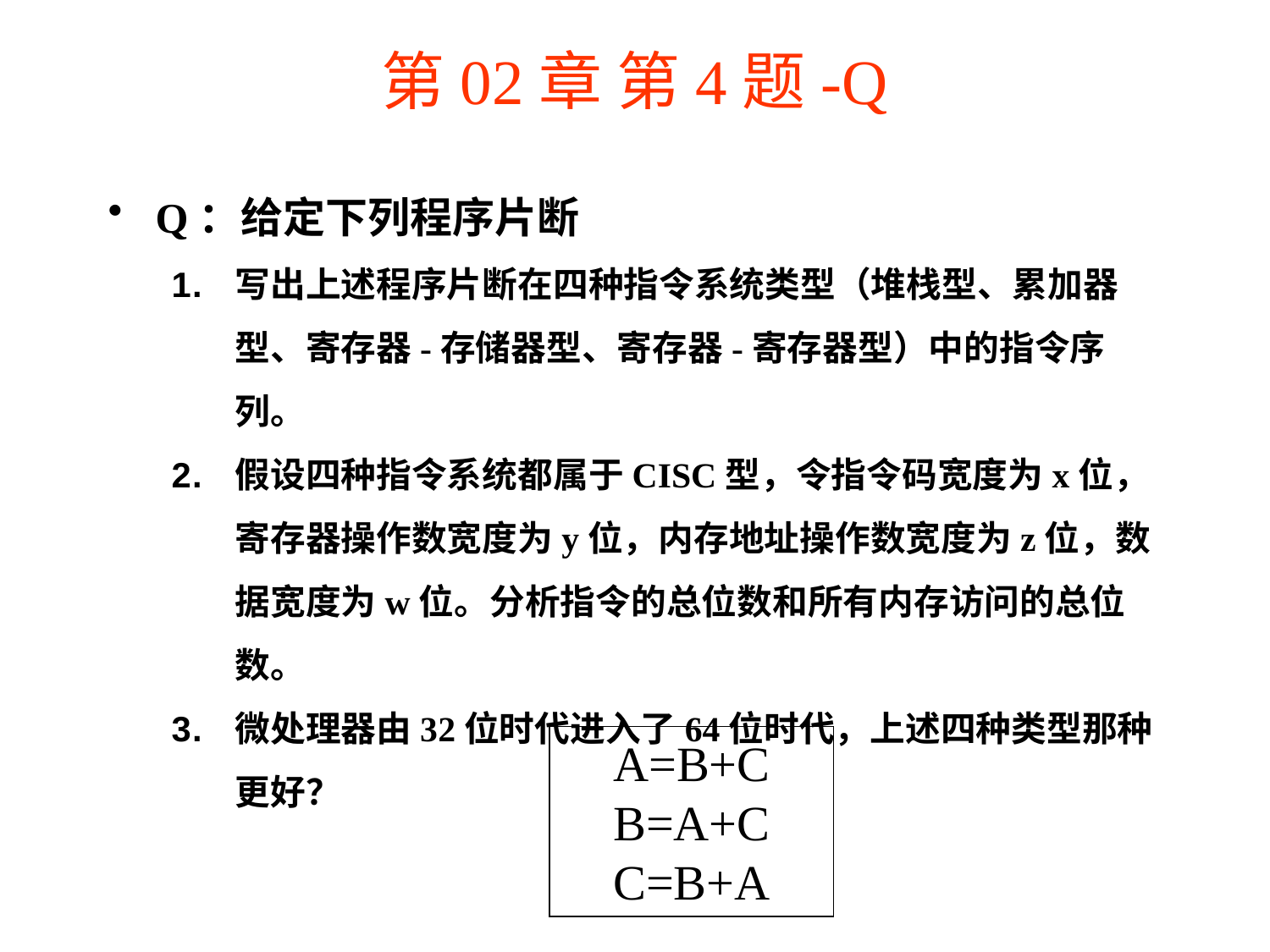

# 第02章 第4题-Q
Q：给定下列程序片断
写出上述程序片断在四种指令系统类型（堆栈型、累加器型、寄存器-存储器型、寄存器-寄存器型）中的指令序列。
假设四种指令系统都属于CISC型，令指令码宽度为x位，寄存器操作数宽度为y位，内存地址操作数宽度为z位，数据宽度为w位。分析指令的总位数和所有内存访问的总位数。
微处理器由32位时代进入了64位时代，上述四种类型那种更好？
A=B+C
B=A+C
C=B+A